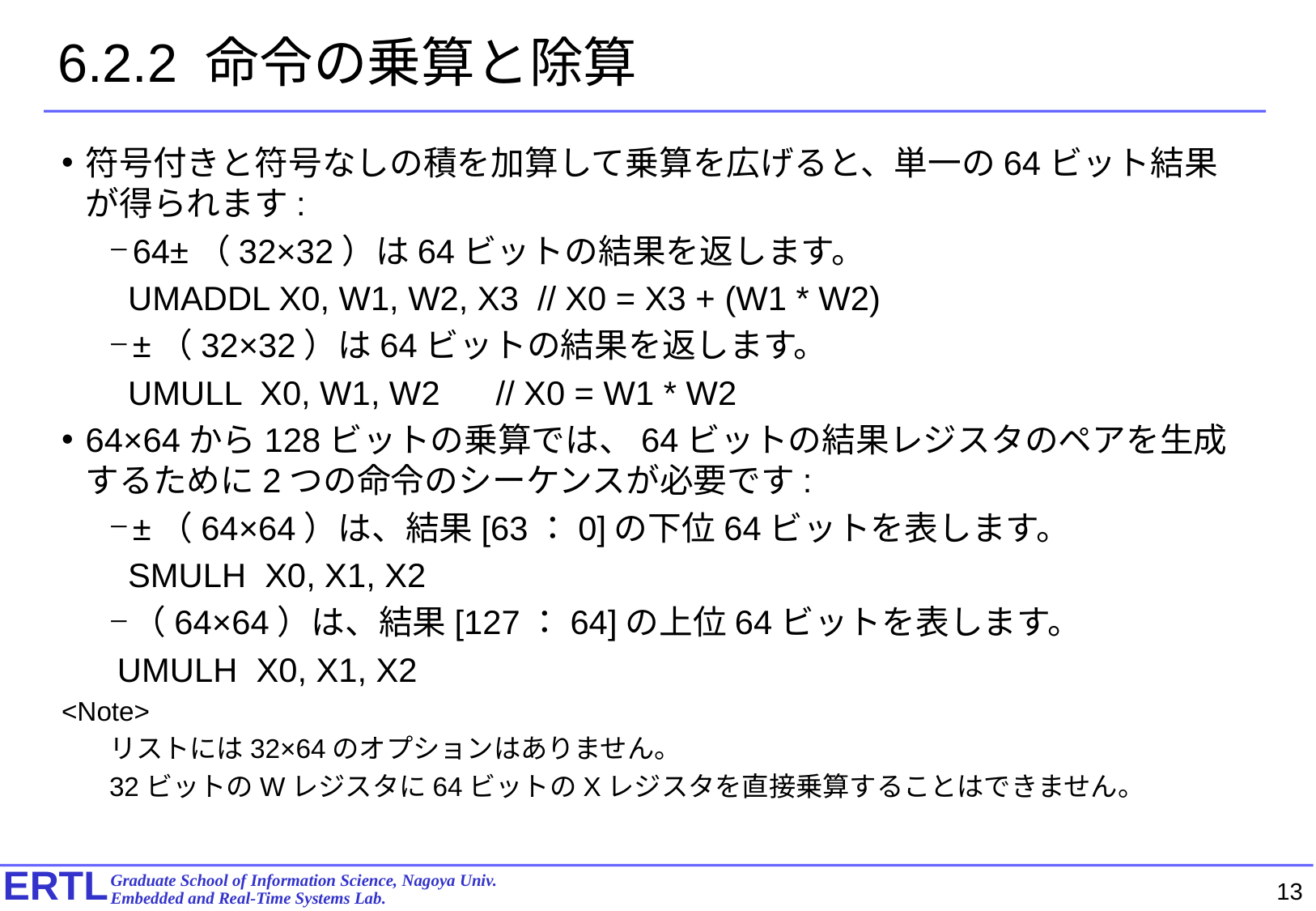

# 6.2.2 命令の乗算と除算
符号付きと符号なしの積を加算して乗算を広げると、単一の64ビット結果が得られます:
64±（32×32）は64ビットの結果を返します。
  UMADDL X0, W1, W2, X3  // X0 = X3 + (W1 * W2)
±（32×32）は64ビットの結果を返します。
  UMULL  X0, W1, W2      // X0 = W1 * W2
64×64から128ビットの乗算では、64ビットの結果レジスタのペアを生成するために2つの命令のシーケンスが必要です:
±（64×64）は、結果[63：0]の下位64ビットを表します。
  SMULH  X0, X1, X2
（64×64）は、結果[127：64]の上位64ビットを表します。
      UMULH  X0, X1, X2
<Note>
リストには32×64のオプションはありません。
32ビットのWレジスタに64ビットのXレジスタを直接乗算することはできません。

13